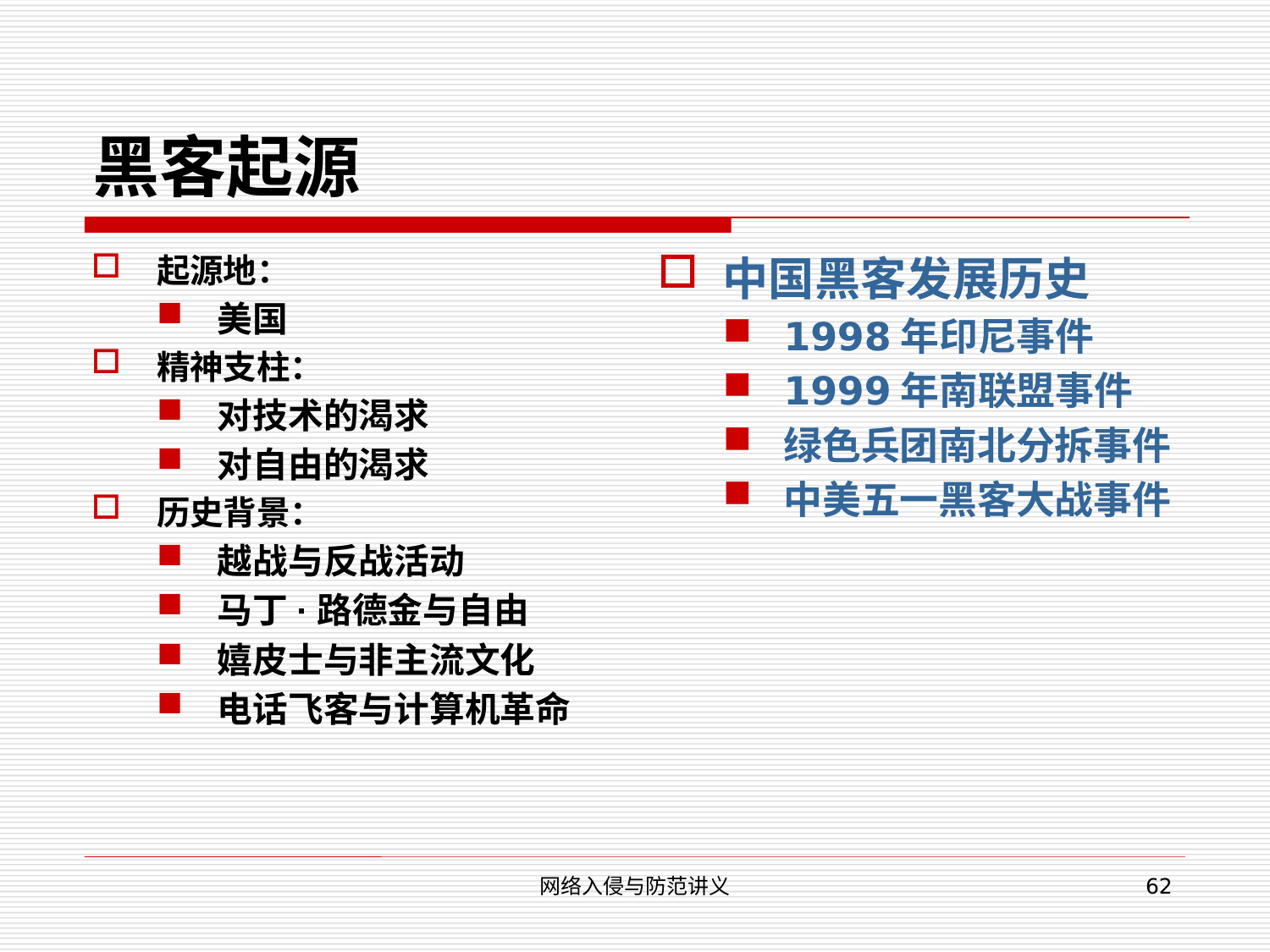

黑客起源
起源地：
美国
精神支柱：
对技术的渴求
对自由的渴求
历史背景：
越战与反战活动
马丁·路德金与自由
嬉皮士与非主流文化
电话飞客与计算机革命
中国黑客发展历史
1998年印尼事件
1999年南联盟事件
绿色兵团南北分拆事件
中美五一黑客大战事件

网络入侵与防范讲义
62